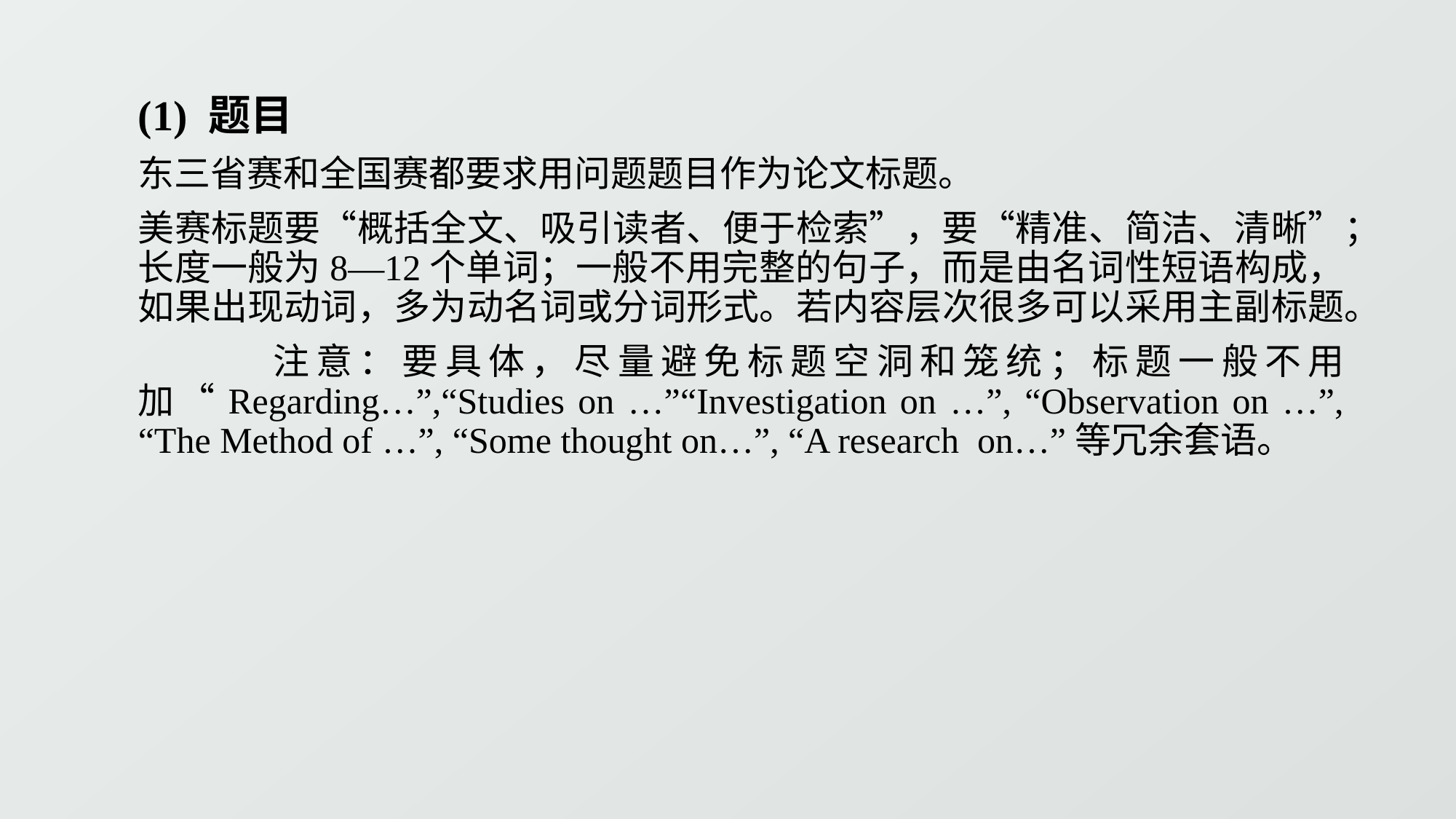

(1) 题目
东三省赛和全国赛都要求用问题题目作为论文标题。
美赛标题要“概括全文、吸引读者、便于检索”，要“精准、简洁、清晰”；长度一般为8—12个单词；一般不用完整的句子，而是由名词性短语构成，如果出现动词，多为动名词或分词形式。若内容层次很多可以采用主副标题。
        注意：要具体，尽量避免标题空洞和笼统；标题一般不用加“Regarding…”,“Studies on …”“Investigation on …”, “Observation on …”, “The Method of …”, “Some thought on…”, “A research  on…”等冗余套语。